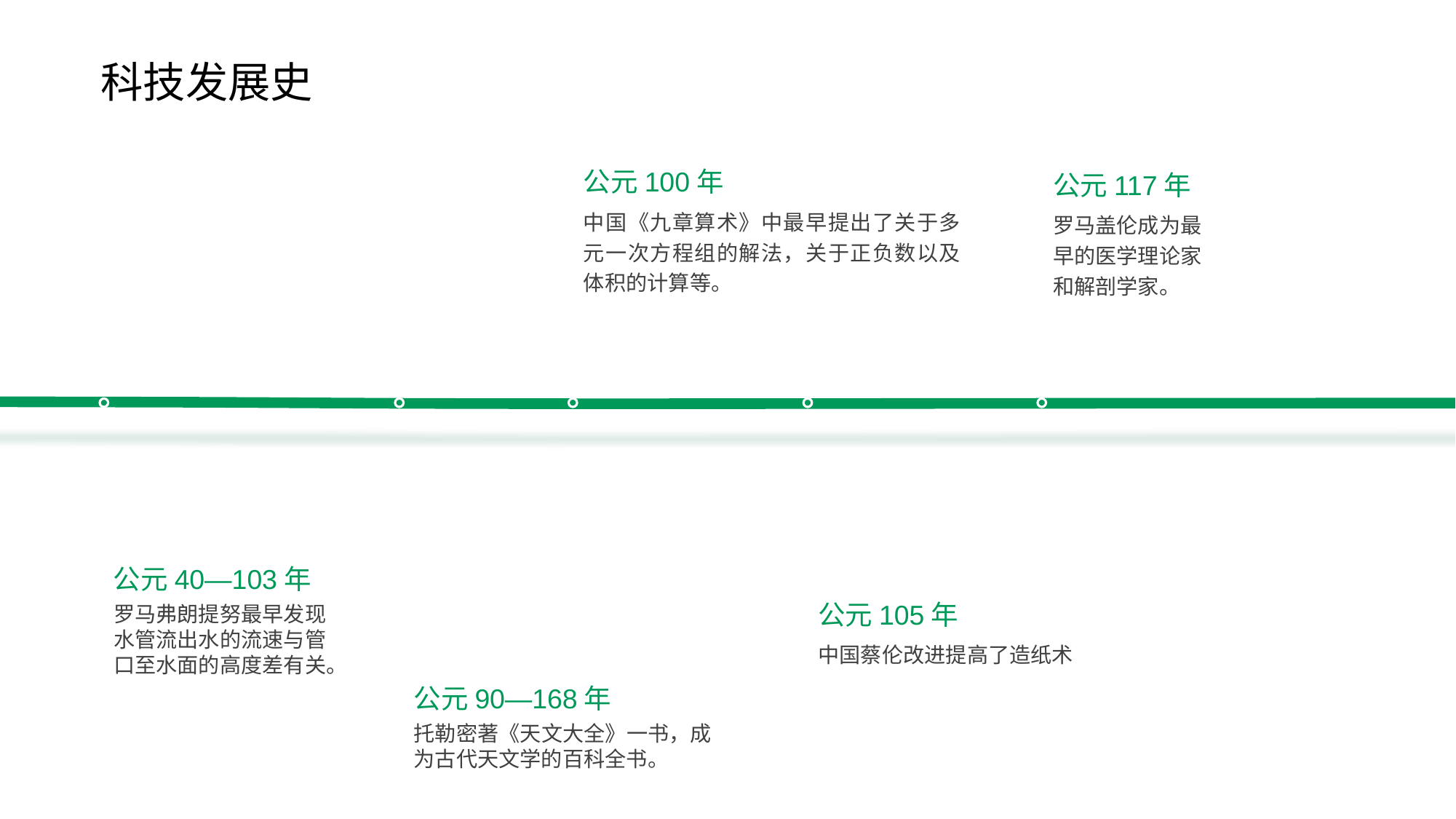

科技发展史
公元100年
公元117年
中国《九章算术》中最早提出了关于多元一次方程组的解法，关于正负数以及体积的计算等。
罗马盖伦成为最早的医学理论家和解剖学家。

公元40—103年
公元105年
罗马弗朗提努最早发现水管流出水的流速与管口至水面的高度差有关。
中国蔡伦改进提高了造纸术
公元90—168年
托勒密著《天文大全》一书，成为古代天文学的百科全书。